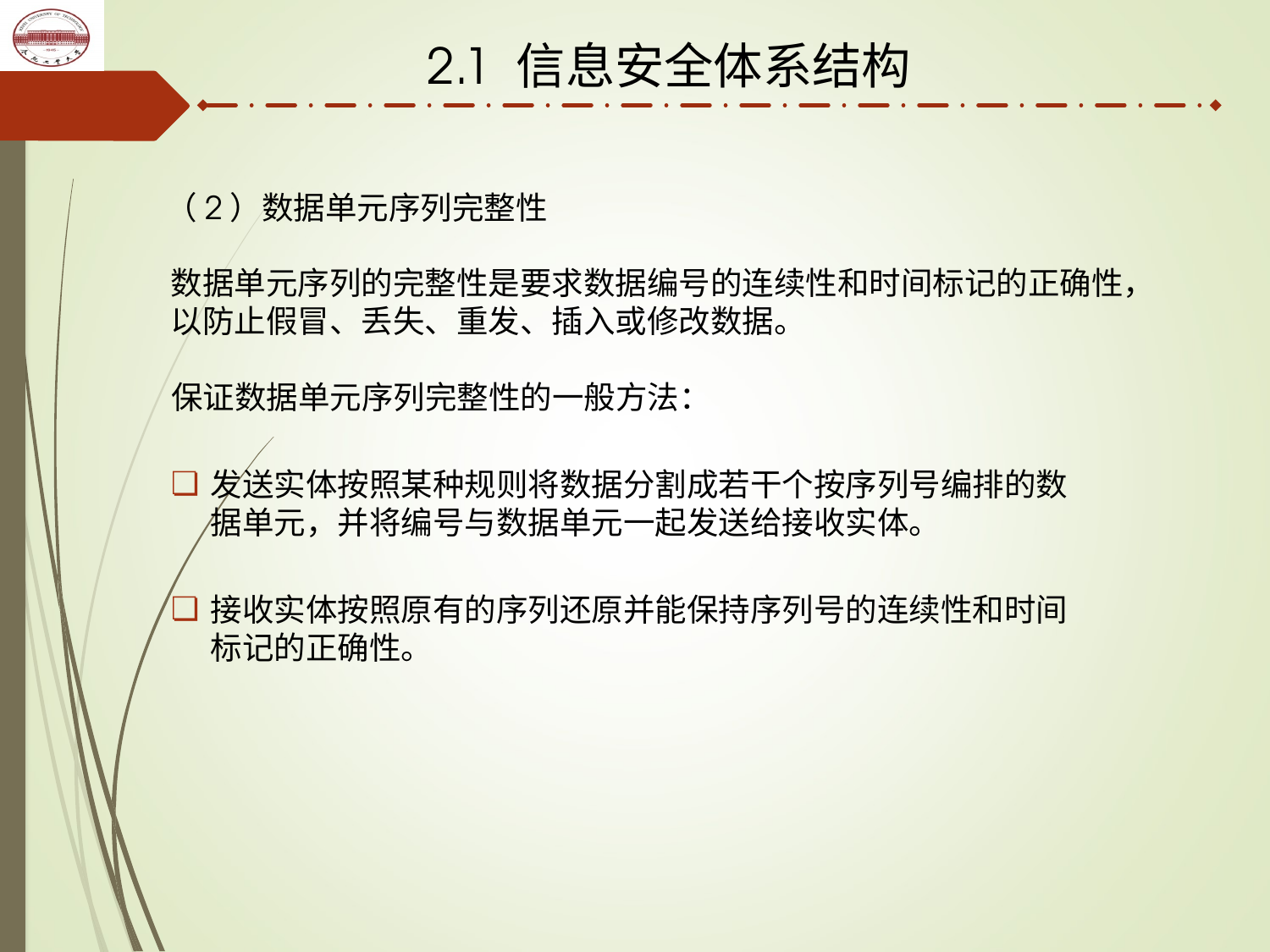

2.1 信息安全体系结构
（2）数据单元序列完整性
数据单元序列的完整性是要求数据编号的连续性和时间标记的正确性，以防止假冒、丢失、重发、插入或修改数据。
保证数据单元序列完整性的一般方法：
发送实体按照某种规则将数据分割成若干个按序列号编排的数据单元，并将编号与数据单元一起发送给接收实体。
接收实体按照原有的序列还原并能保持序列号的连续性和时间标记的正确性。